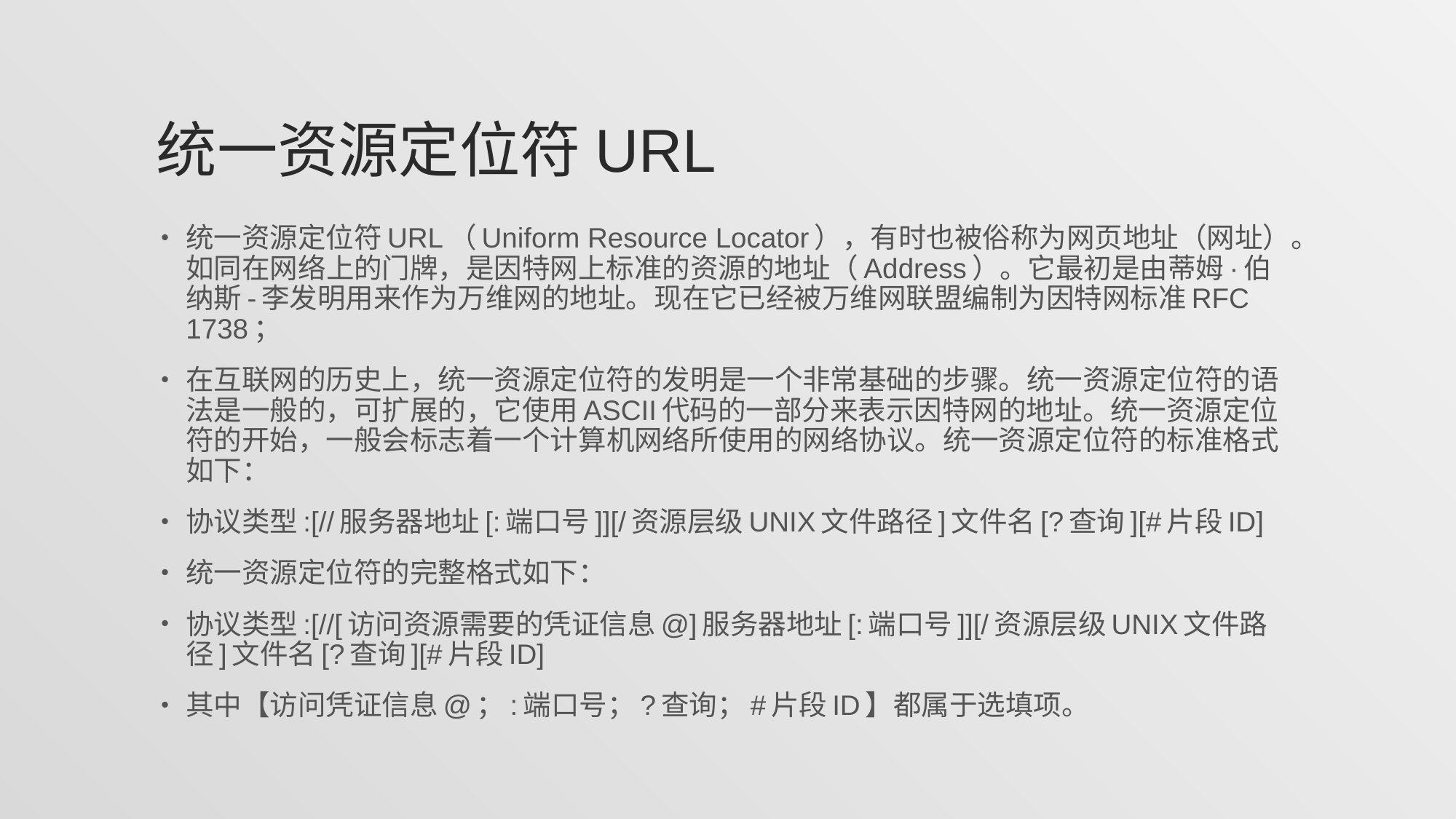

# 统一资源定位符URL
统一资源定位符URL（Uniform Resource Locator），有时也被俗称为网页地址（网址）。如同在网络上的门牌，是因特网上标准的资源的地址（Address）。它最初是由蒂姆·伯纳斯-李发明用来作为万维网的地址。现在它已经被万维网联盟编制为因特网标准RFC 1738；
在互联网的历史上，统一资源定位符的发明是一个非常基础的步骤。统一资源定位符的语法是一般的，可扩展的，它使用ASCII代码的一部分来表示因特网的地址。统一资源定位符的开始，一般会标志着一个计算机网络所使用的网络协议。统一资源定位符的标准格式如下：
协议类型:[//服务器地址[:端口号]][/资源层级UNIX文件路径]文件名[?查询][#片段ID]
统一资源定位符的完整格式如下：
协议类型:[//[访问资源需要的凭证信息@]服务器地址[:端口号]][/资源层级UNIX文件路径]文件名[?查询][#片段ID]
其中【访问凭证信息@；:端口号；?查询；#片段ID】都属于选填项。